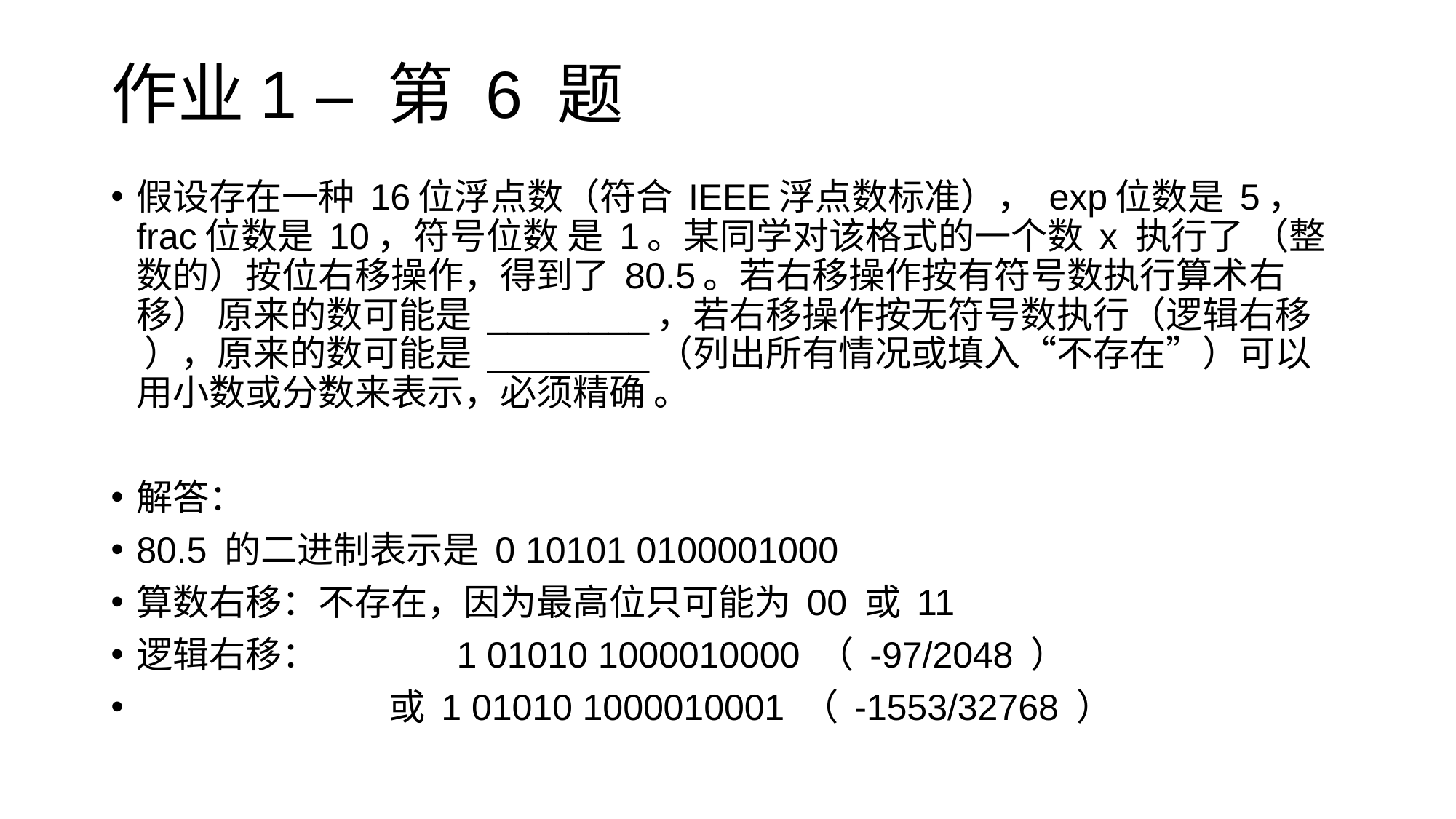

# 作业1 – 第 6 题
假设存在一种 16位浮点数（符合 IEEE浮点数标准）， exp位数是 5， frac位数是 10，符号位数 是 1。某同学对该格式的一个数 x 执行了 （整数的）按位右移操作，得到了 80.5。若右移操作按有符号数执行算术右移） 原来的数可能是 ________，若右移操作按无符号数执行（逻辑右移 ），原来的数可能是 ________（列出所有情况或填入“不存在”）可以用小数或分数来表示，必须精确 。

解答：
80.5 的二进制表示是 0 10101 0100001000
算数右移：不存在，因为最高位只可能为 00 或 11
逻辑右移：                1 01010 1000010000 （ -97/2048 ）
                              或 1 01010 1000010001 （ -1553/32768 ）